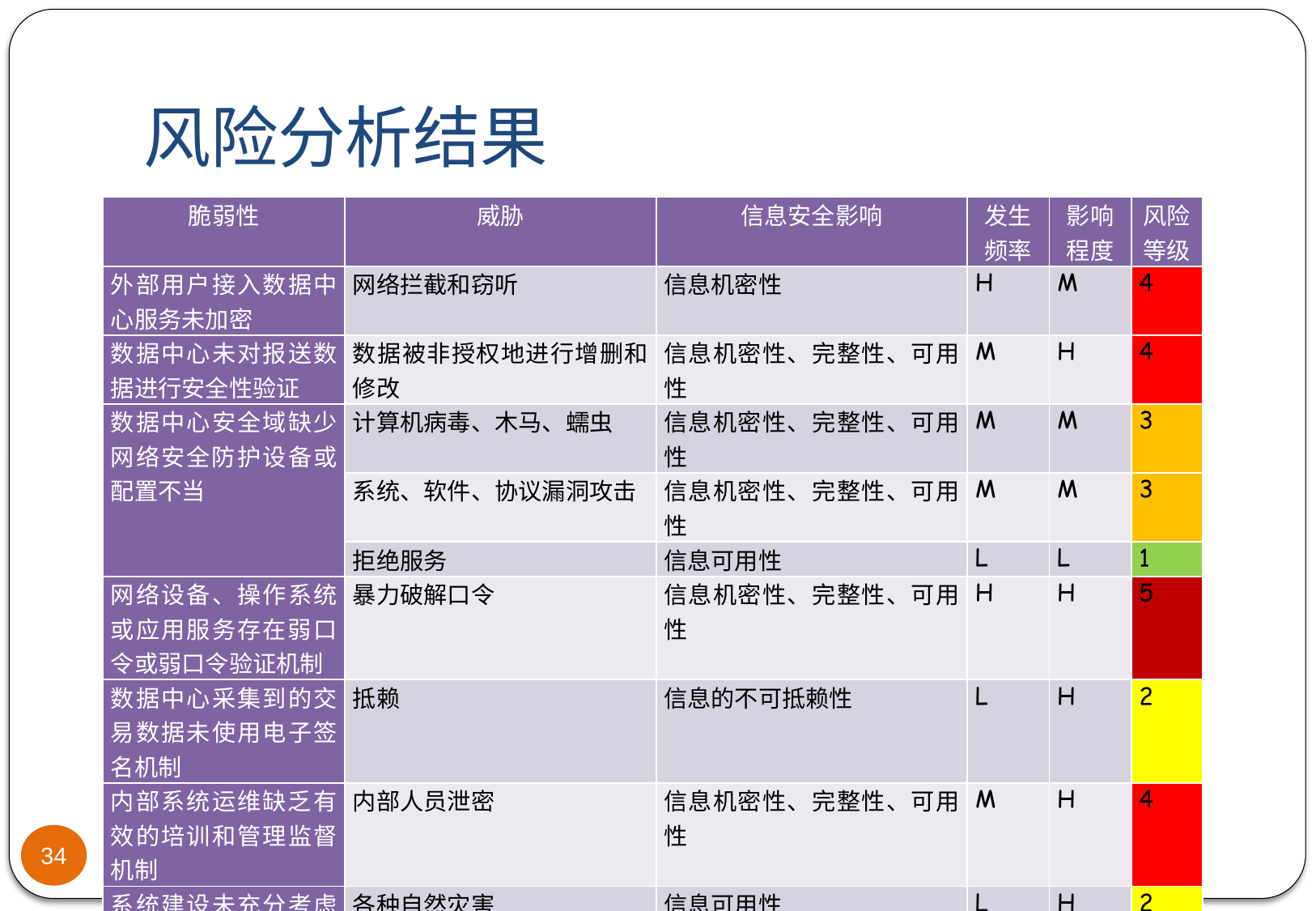

# 风险分析结果
| 脆弱性 | 威胁 | 信息安全影响 | 发生频率 | 影响程度 | 风险等级 |
| --- | --- | --- | --- | --- | --- |
| 外部用户接入数据中心服务未加密 | 网络拦截和窃听 | 信息机密性 | H | M | 4 |
| 数据中心未对报送数据进行安全性验证 | 数据被非授权地进行增删和修改 | 信息机密性、完整性、可用性 | M | H | 4 |
| 数据中心安全域缺少网络安全防护设备或配置不当 | 计算机病毒、木马、蠕虫 | 信息机密性、完整性、可用性 | M | M | 3 |
|  | 系统、软件、协议漏洞攻击 | 信息机密性、完整性、可用性 | M | M | 3 |
|  | 拒绝服务 | 信息可用性 | L | L | 1 |
| 网络设备、操作系统或应用服务存在弱口令或弱口令验证机制 | 暴力破解口令 | 信息机密性、完整性、可用性 | H | H | 5 |
| 数据中心采集到的交易数据未使用电子签名机制 | 抵赖 | 信息的不可抵赖性 | L | H | 2 |
| 内部系统运维缺乏有效的培训和管理监督机制 | 内部人员泄密 | 信息机密性、完整性、可用性 | M | H | 4 |
| 系统建设未充分考虑灾备策略 | 各种自然灾害 | 信息可用性 | L | H | 2 |
|  | 环境威胁 | 信息可用性 | L | H | 2 |
34